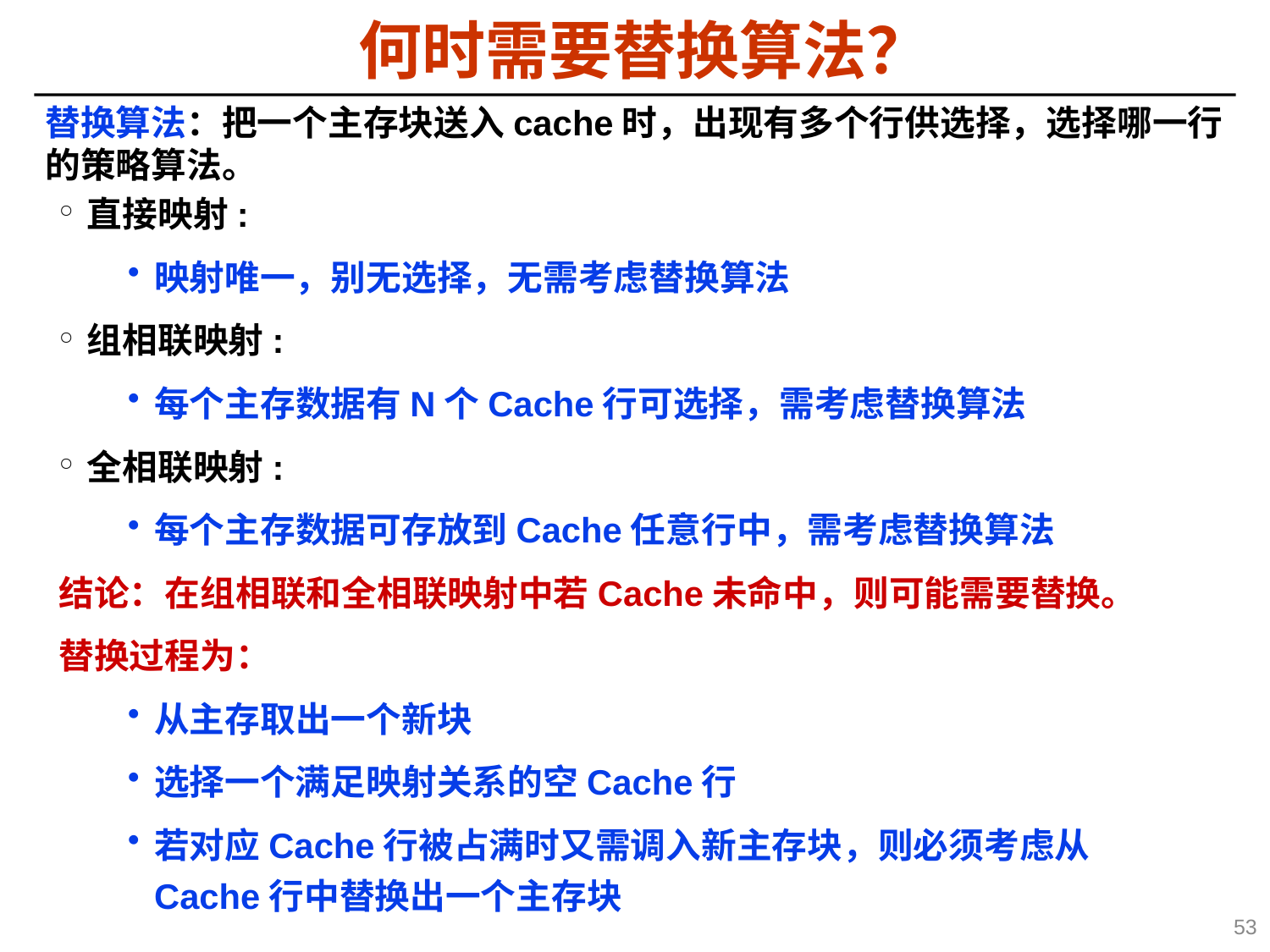

何时需要替换算法？
替换算法：把一个主存块送入cache时，出现有多个行供选择，选择哪一行的策略算法。
直接映射:
映射唯一，别无选择，无需考虑替换算法
组相联映射:
每个主存数据有N个Cache行可选择，需考虑替换算法
全相联映射:
每个主存数据可存放到Cache任意行中，需考虑替换算法
结论：在组相联和全相联映射中若Cache未命中，则可能需要替换。
替换过程为：
从主存取出一个新块
选择一个满足映射关系的空Cache行
若对应Cache行被占满时又需调入新主存块，则必须考虑从Cache行中替换出一个主存块
53